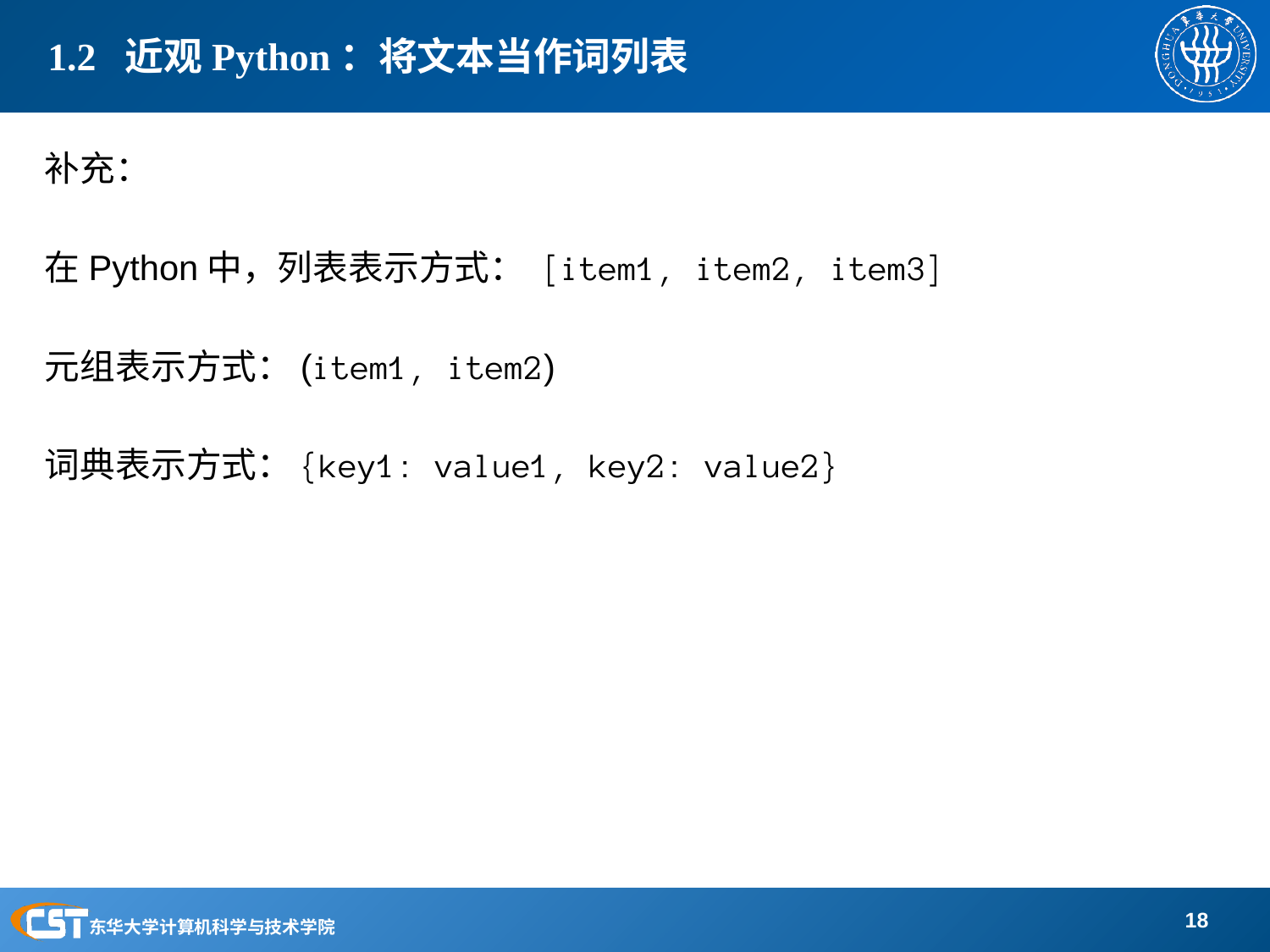

# 1.2  近观Python：将文本当作词列表
补充：

在Python中，列表表示方式： [item1, item2, item3]

元组表示方式：(item1, item2)

词典表示方式：{key1: value1, key2: value2}